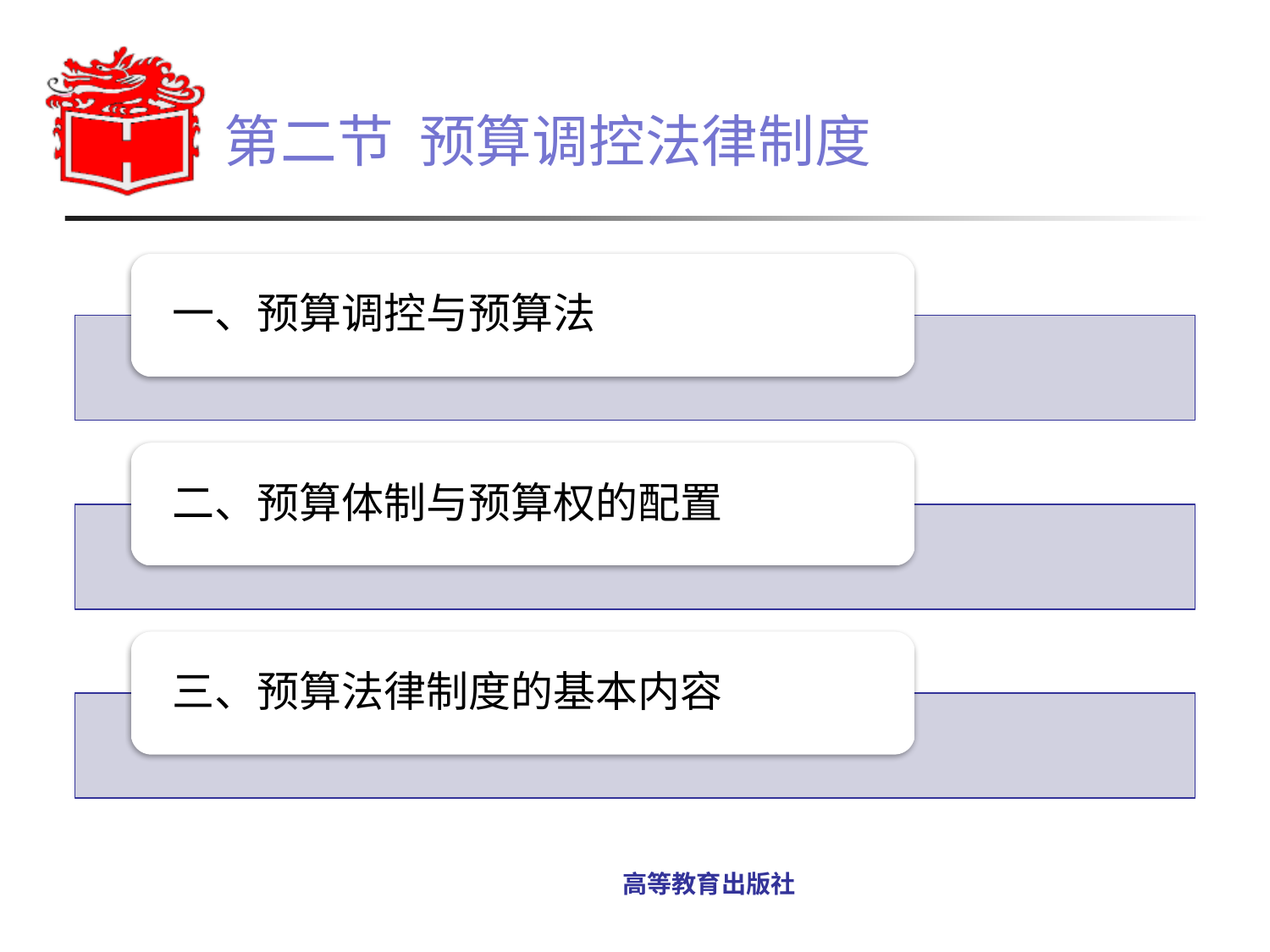

# 第二节  预算调控法律制度
一、预算调控与预算法
二、预算体制与预算权的配置
三、预算法律制度的基本内容

高等教育出版社